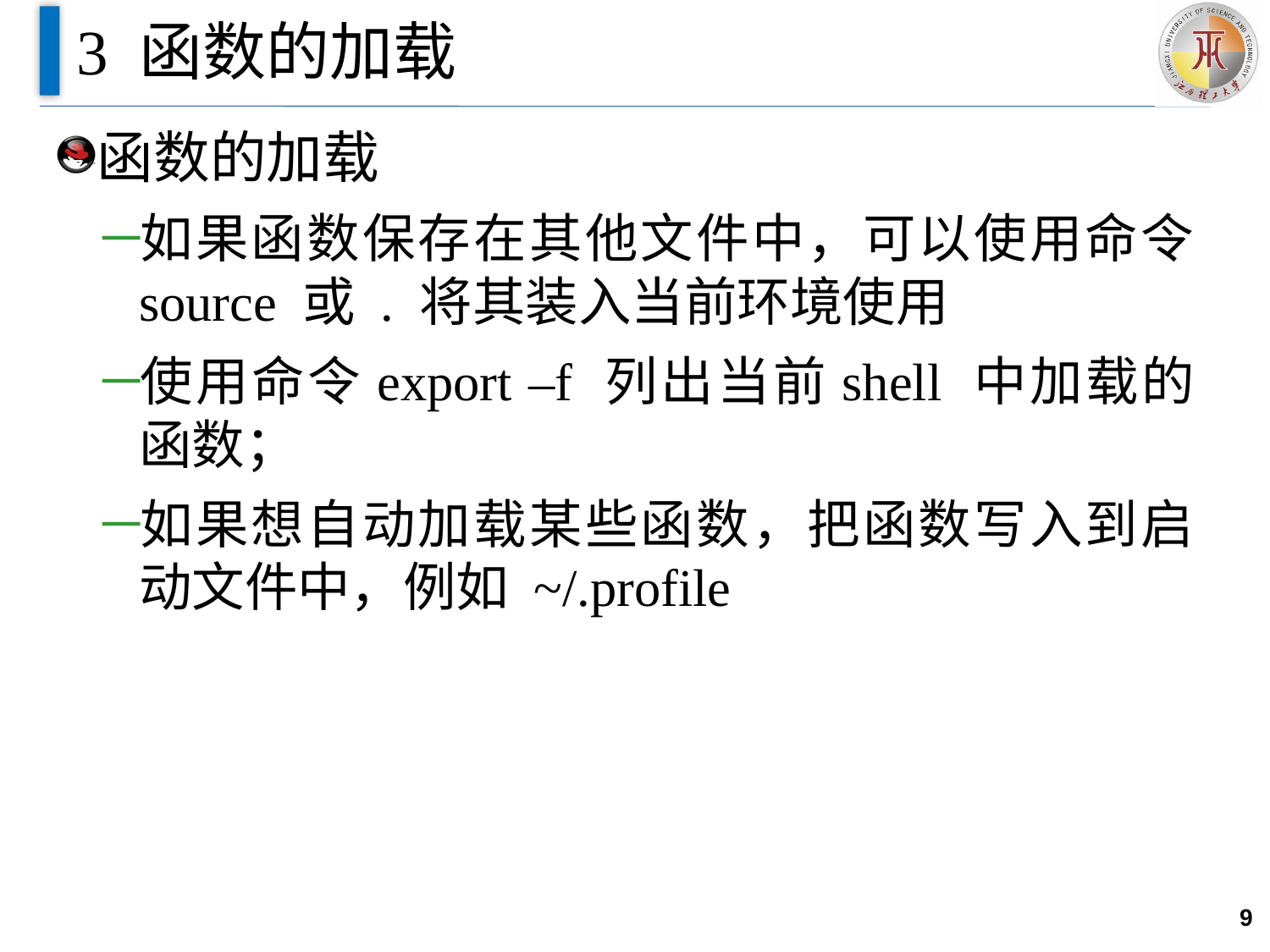

# 3 函数的加载
函数的加载
如果函数保存在其他文件中，可以使用命令 source 或 . 将其装入当前环境使用
使用命令export –f 列出当前shell 中加载的函数；
如果想自动加载某些函数，把函数写入到启动文件中，例如 ~/.profile

9